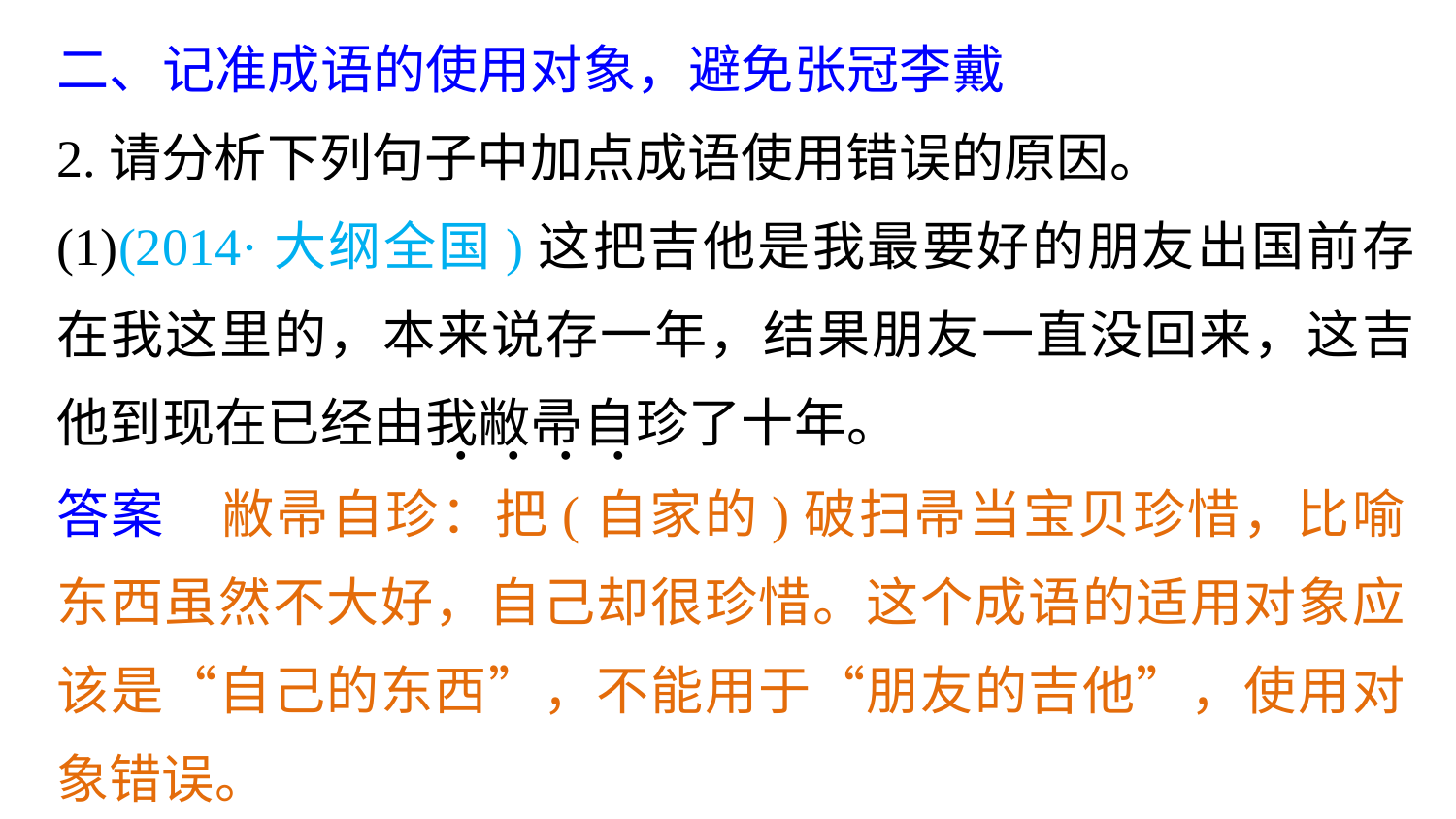

二、记准成语的使用对象，避免张冠李戴
2.请分析下列句子中加点成语使用错误的原因。
(1)(2014·大纲全国)这把吉他是我最要好的朋友出国前存在我这里的，本来说存一年，结果朋友一直没回来，这吉他到现在已经由我敝帚自珍了十年。
.   .   .   .
答案　敝帚自珍：把(自家的)破扫帚当宝贝珍惜，比喻东西虽然不大好，自己却很珍惜。这个成语的适用对象应该是“自己的东西”，不能用于“朋友的吉他”，使用对象错误。